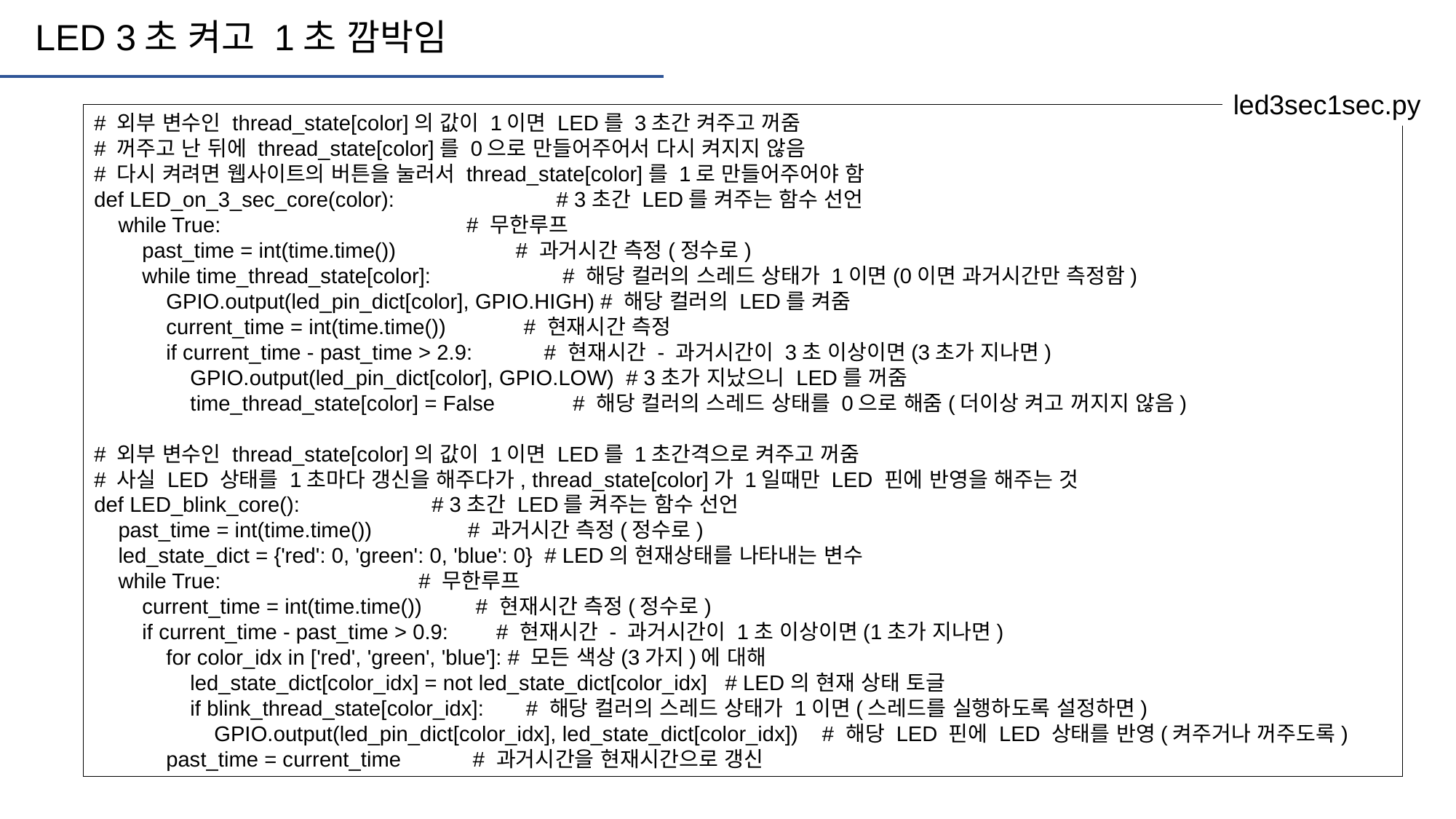

LED 3초 켜고 1초 깜박임
led3sec1sec.py
# 외부 변수인 thread_state[color]의 값이 1이면 LED를 3초간 켜주고 꺼줌
# 꺼주고 난 뒤에 thread_state[color]를 0으로 만들어주어서 다시 켜지지 않음
# 다시 켜려면 웹사이트의 버튼을 눌러서 thread_state[color]를 1로 만들어주어야 함
def LED_on_3_sec_core(color):                           # 3초간 LED를 켜주는 함수 선언
    while True:                                         # 무한루프
        past_time = int(time.time())                    # 과거시간 측정(정수로)
        while time_thread_state[color]:                      # 해당 컬러의 스레드 상태가 1이면(0이면 과거시간만 측정함)
            GPIO.output(led_pin_dict[color], GPIO.HIGH) # 해당 컬러의 LED를 켜줌
            current_time = int(time.time())             # 현재시간 측정
            if current_time - past_time > 2.9:            # 현재시간 - 과거시간이 3초 이상이면(3초가 지나면)
                GPIO.output(led_pin_dict[color], GPIO.LOW)  # 3초가 지났으니 LED를 꺼줌
                time_thread_state[color] = False             # 해당 컬러의 스레드 상태를 0으로 해줌(더이상 켜고 꺼지지 않음)

# 외부 변수인 thread_state[color]의 값이 1이면 LED를 1초간격으로 켜주고 꺼줌
# 사실 LED 상태를 1초마다 갱신을 해주다가, thread_state[color]가 1일때만 LED 핀에 반영을 해주는 것
def LED_blink_core():                      # 3초간 LED를 켜주는 함수 선언
    past_time = int(time.time())                # 과거시간 측정(정수로)
    led_state_dict = {'red': 0, 'green': 0, 'blue': 0}  # LED의 현재상태를 나타내는 변수
    while True:                                 # 무한루프
        current_time = int(time.time())         # 현재시간 측정(정수로)
        if current_time - past_time > 0.9:        # 현재시간 - 과거시간이 1초 이상이면(1초가 지나면)
            for color_idx in ['red', 'green', 'blue']: # 모든 색상(3가지)에 대해
                led_state_dict[color_idx] = not led_state_dict[color_idx]   # LED의 현재 상태 토글
                if blink_thread_state[color_idx]:       # 해당 컬러의 스레드 상태가 1이면(스레드를 실행하도록 설정하면)
                    GPIO.output(led_pin_dict[color_idx], led_state_dict[color_idx])    # 해당 LED 핀에 LED 상태를 반영(켜주거나 꺼주도록)
            past_time = current_time            # 과거시간을 현재시간으로 갱신